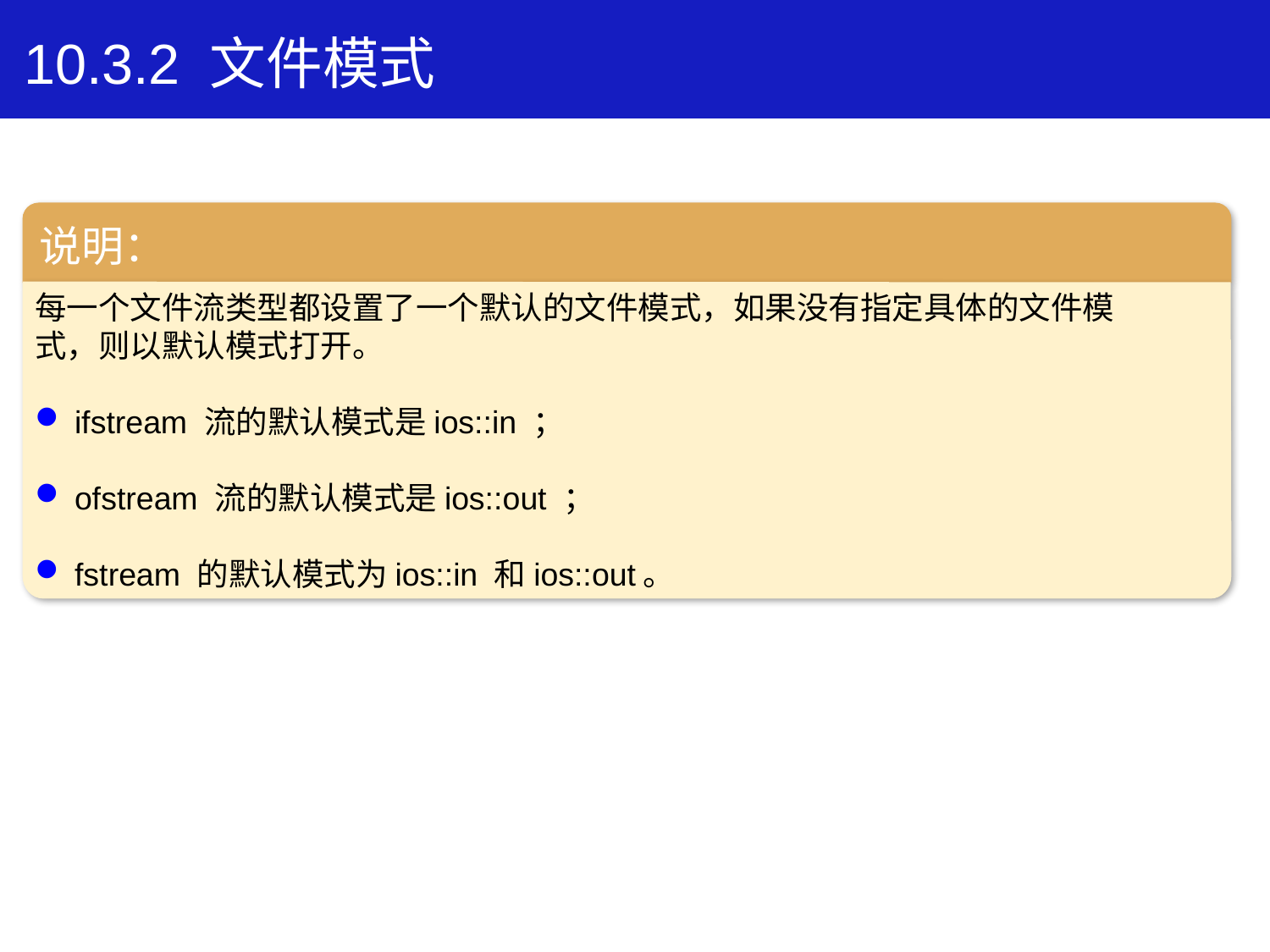

10.3.2 文件模式
说明：
每一个文件流类型都设置了一个默认的文件模式，如果没有指定具体的文件模
式，则以默认模式打开。

ifstream 流的默认模式是ios::in ；

ofstream 流的默认模式是ios::out ；

fstream 的默认模式为ios::in 和ios::out。
19